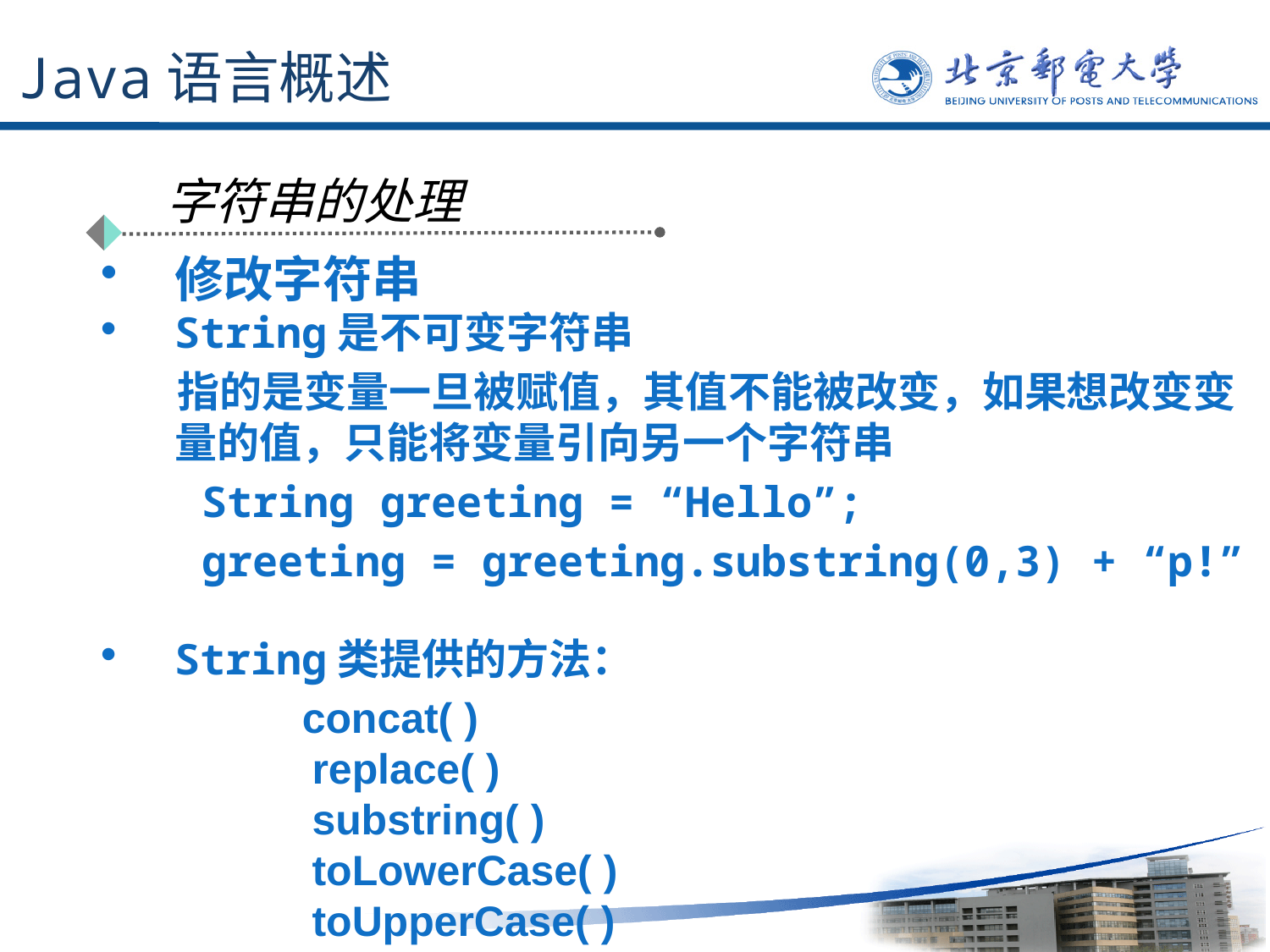

# Java语言概述

字符串的处理

修改字符串
String是不可变字符串
       指的是变量一旦被赋值，其值不能被改变，如果想改变变量的值，只能将变量引向另一个字符串
    String greeting = “Hello”;
    greeting = greeting.substring(0,3) + “p!”

String类提供的方法：
                 concat( )
　　　replace( )
　　　substring( )
　　　toLowerCase( )
　　　toUpperCase( )